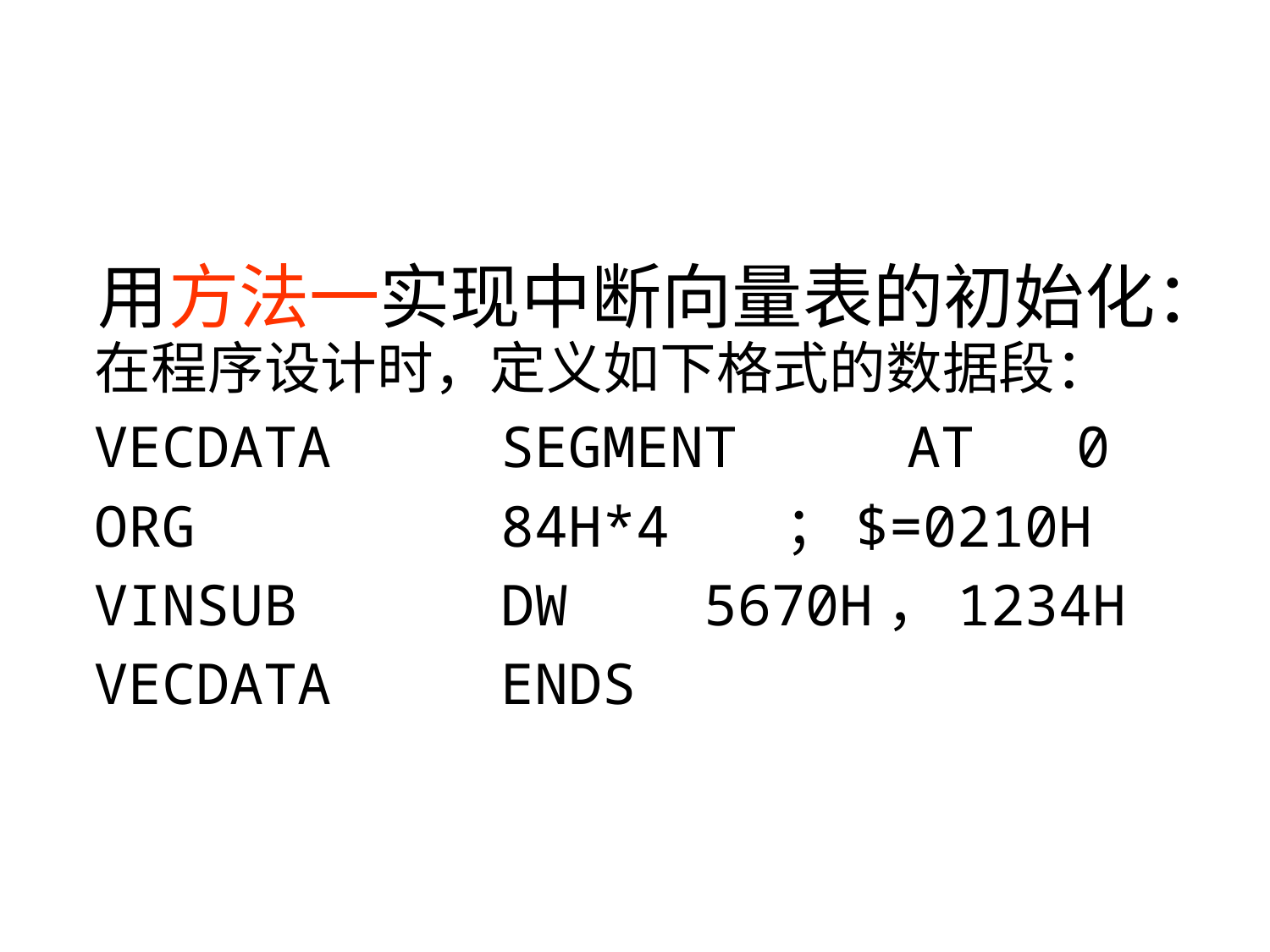

#
用方法一实现中断向量表的初始化：
在程序设计时，定义如下格式的数据段：
VECDATA     SEGMENT     AT   0
ORG         84H*4   ；$=0210H
VINSUB      DW    5670H，1234H
VECDATA     ENDS